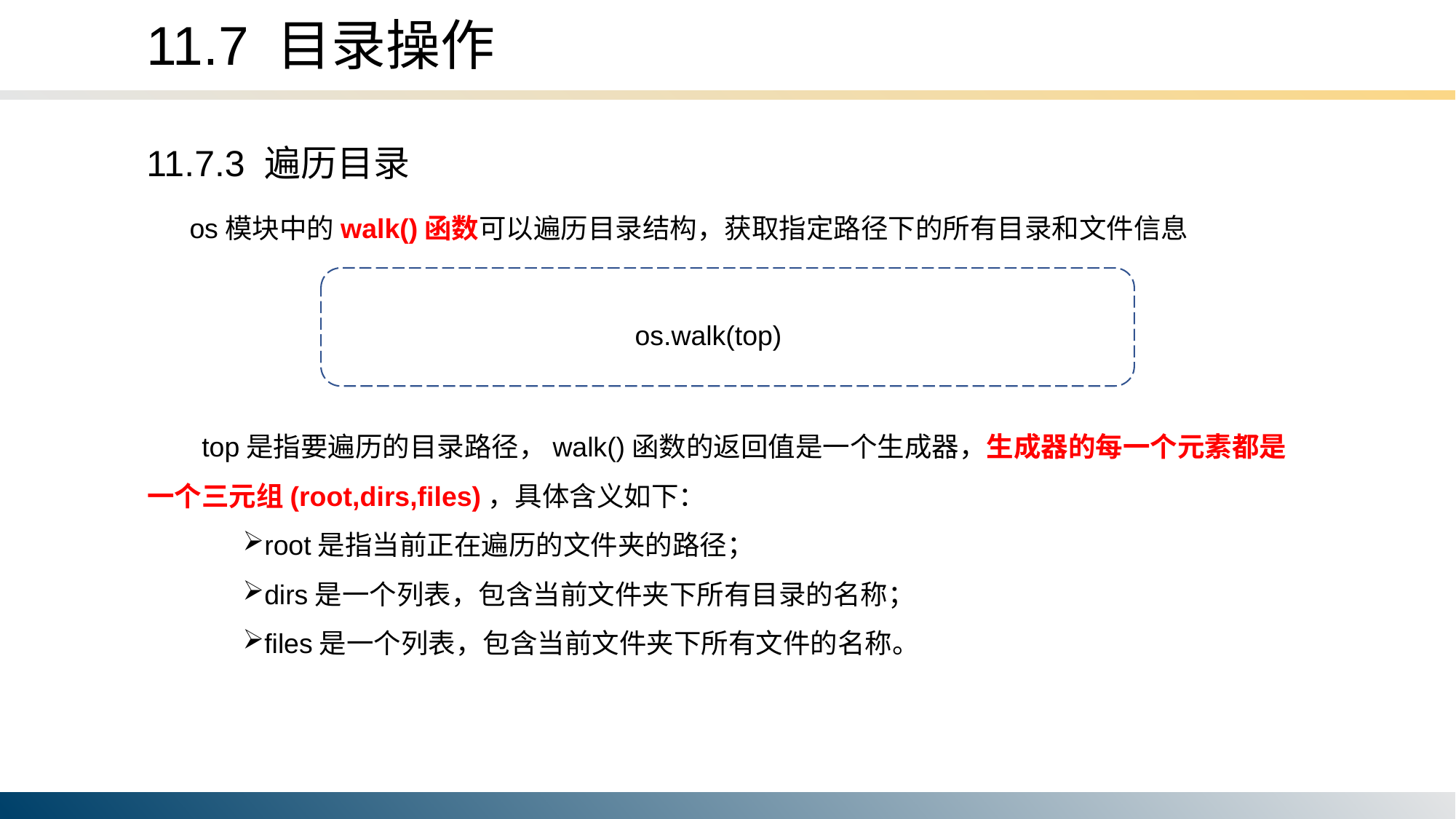

11.7 目录操作
11.7.3 遍历目录
os模块中的walk()函数可以遍历目录结构，获取指定路径下的所有目录和文件信息

os.walk(top)
top是指要遍历的目录路径，walk()函数的返回值是一个生成器，生成器的每一个元素都是一个三元组(root,dirs,files)，具体含义如下：
root是指当前正在遍历的文件夹的路径；
dirs是一个列表，包含当前文件夹下所有目录的名称；
files是一个列表，包含当前文件夹下所有文件的名称。